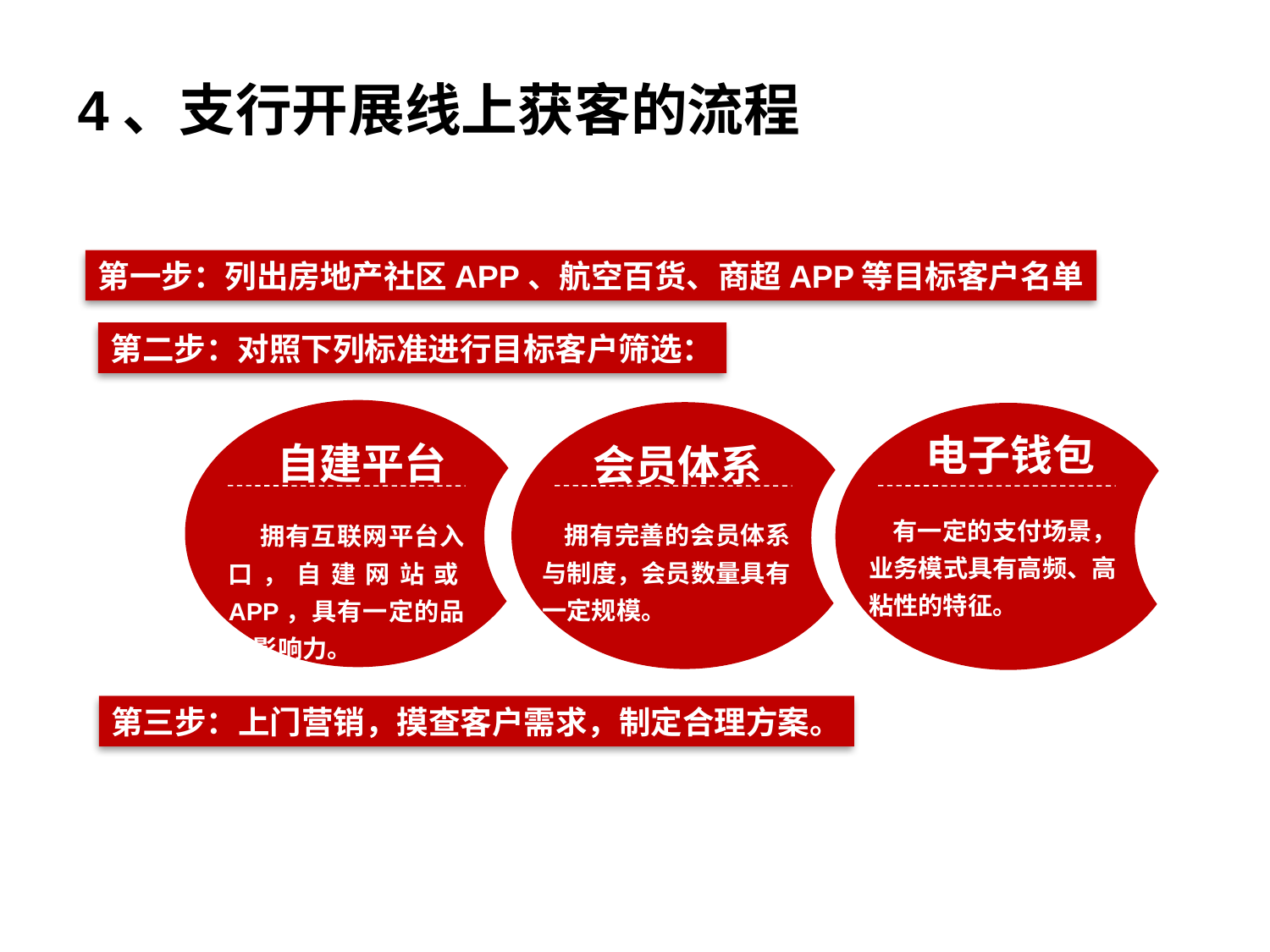

4、支行开展线上获客的流程
第一步：列出房地产社区APP、航空百货、商超APP等目标客户名单
第二步：对照下列标准进行目标客户筛选：

电子钱包
自建平台
会员体系

  拥有完善的会员体系与制度，会员数量具有一定规模。
   拥有互联网平台入口，自建网站或APP，具有一定的品牌影响力。
   有一定的支付场景，业务模式具有高频、高粘性的特征。
第三步：上门营销，摸查客户需求，制定合理方案。